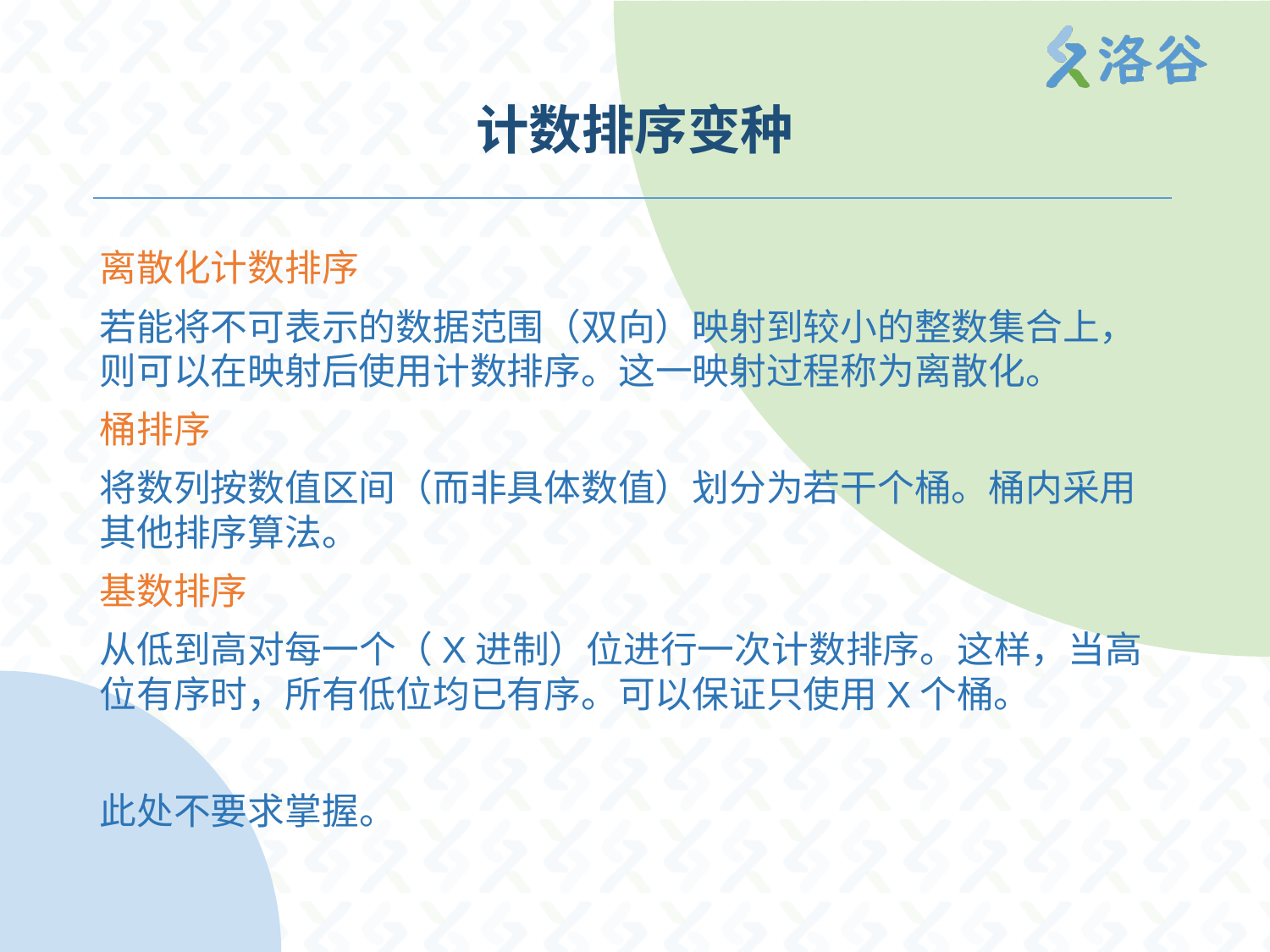

# 计数排序变种
离散化计数排序
若能将不可表示的数据范围（双向）映射到较小的整数集合上，则可以在映射后使用计数排序。这一映射过程称为离散化。
桶排序
将数列按数值区间（而非具体数值）划分为若干个桶。桶内采用其他排序算法。
基数排序
从低到高对每一个（X进制）位进行一次计数排序。这样，当高位有序时，所有低位均已有序。可以保证只使用X个桶。

此处不要求掌握。